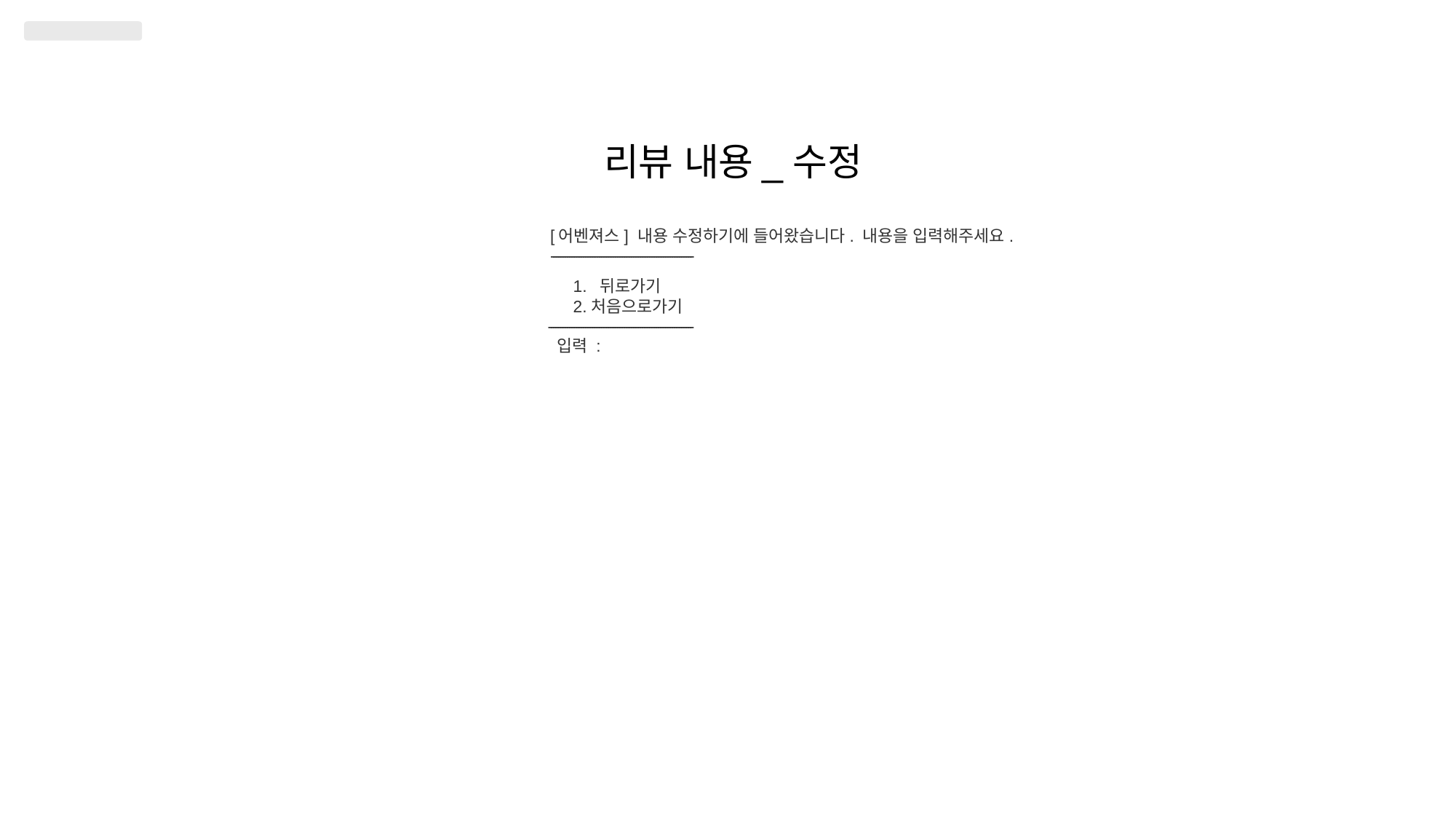

# 리뷰 내용_수정
[어벤져스] 내용 수정하기에 들어왔습니다. 내용을 입력해주세요.
--------------------------------------------------------------

 뒤로가기
처음으로가기
                ---------------------------------------------------------------
       입력 :